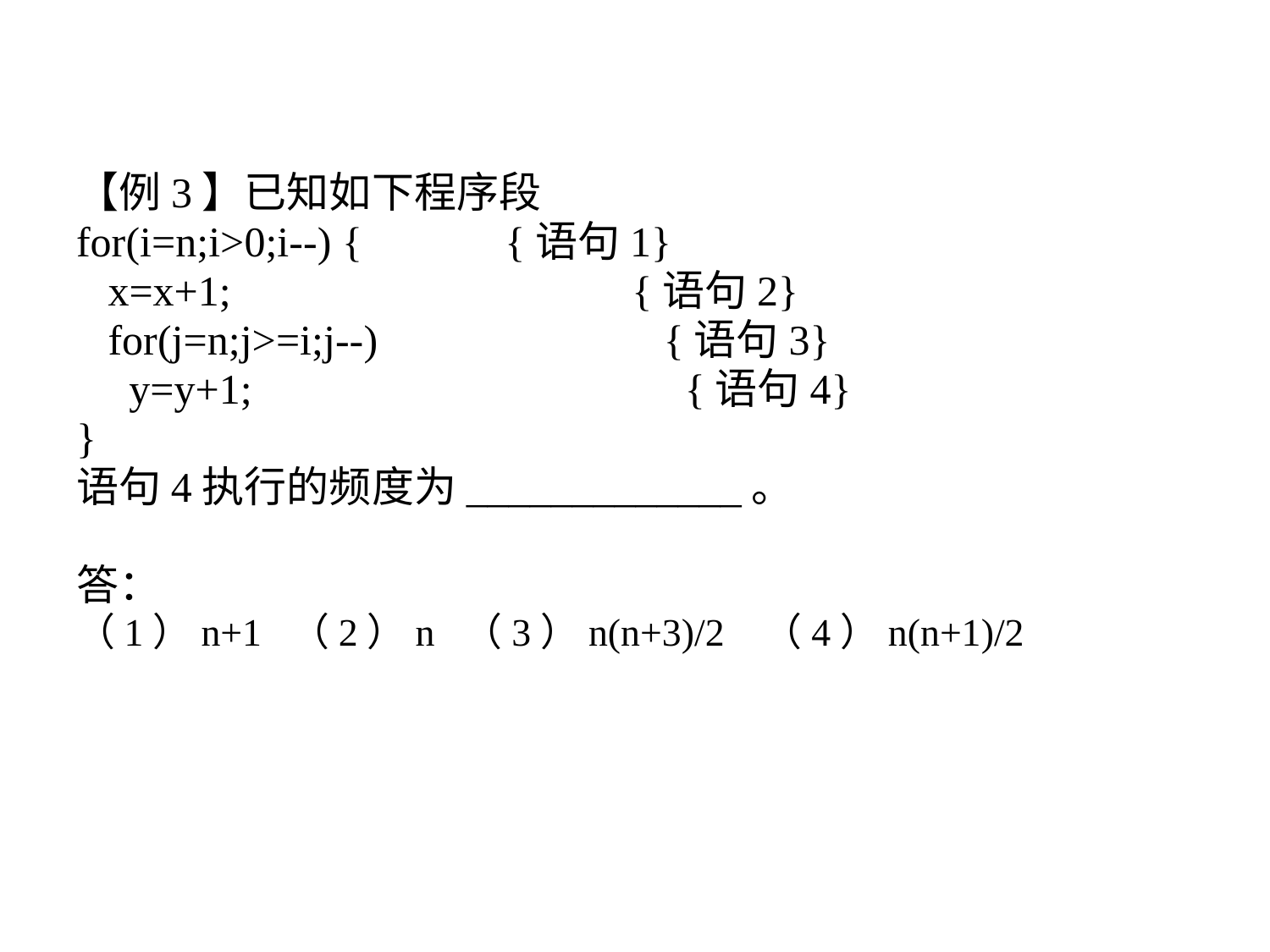

【例3】已知如下程序段
for(i=n;i>0;i--) { 		{语句1}
   x=x+1;				{语句2}
   for(j=n;j>=i;j--)		   {语句3}
     y=y+1; 			     {语句4}
}
语句4执行的频度为_____________。

答：
（1）n+1  （2）n  （3）n(n+3)/2   （4）n(n+1)/2